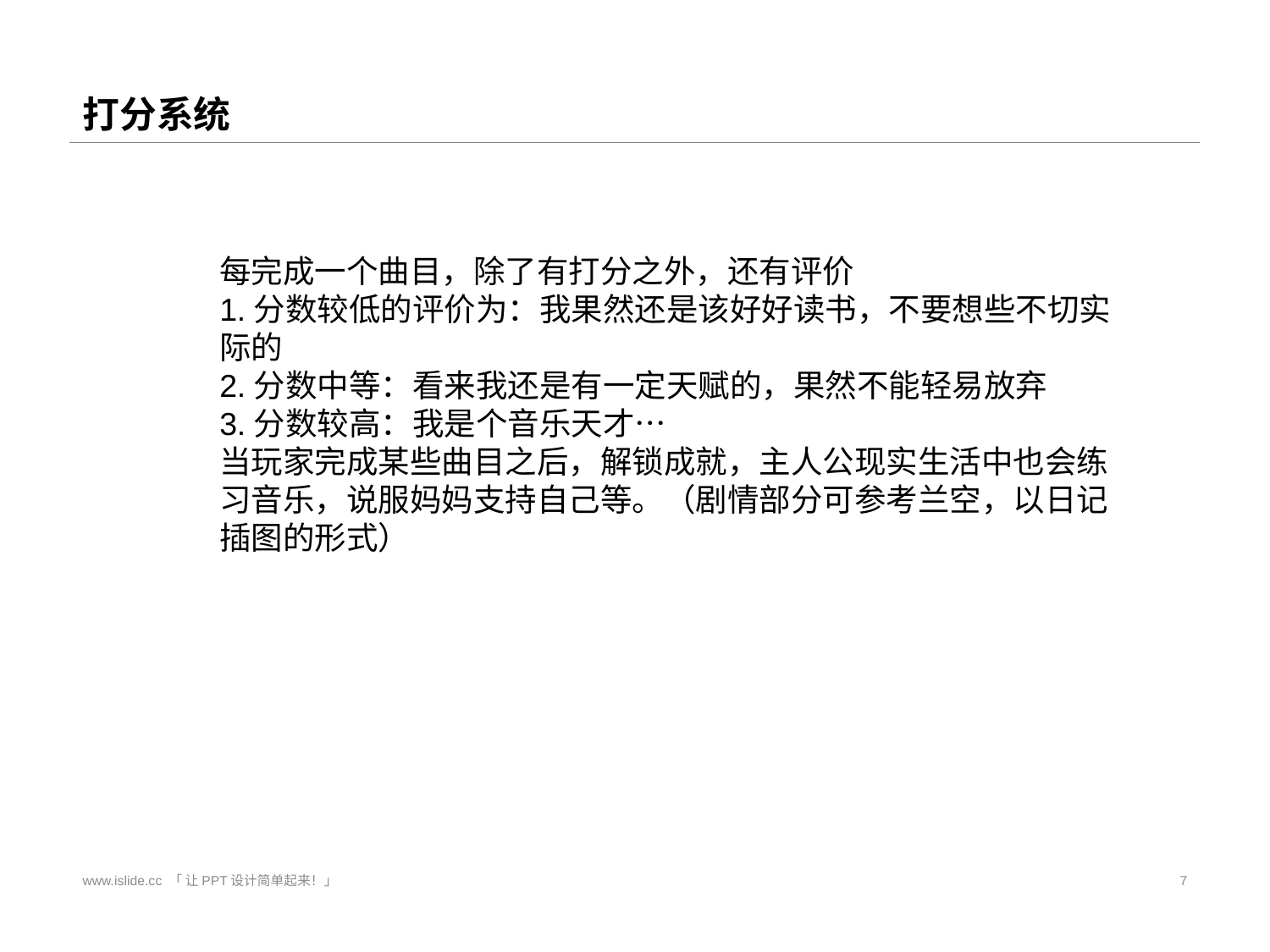

# 打分系统
每完成一个曲目，除了有打分之外，还有评价
1.分数较低的评价为：我果然还是该好好读书，不要想些不切实际的
2.分数中等：看来我还是有一定天赋的，果然不能轻易放弃
3.分数较高：我是个音乐天才…
当玩家完成某些曲目之后，解锁成就，主人公现实生活中也会练习音乐，说服妈妈支持自己等。（剧情部分可参考兰空，以日记插图的形式）

www.islide.cc 「 让PPT设计简单起来！」
7